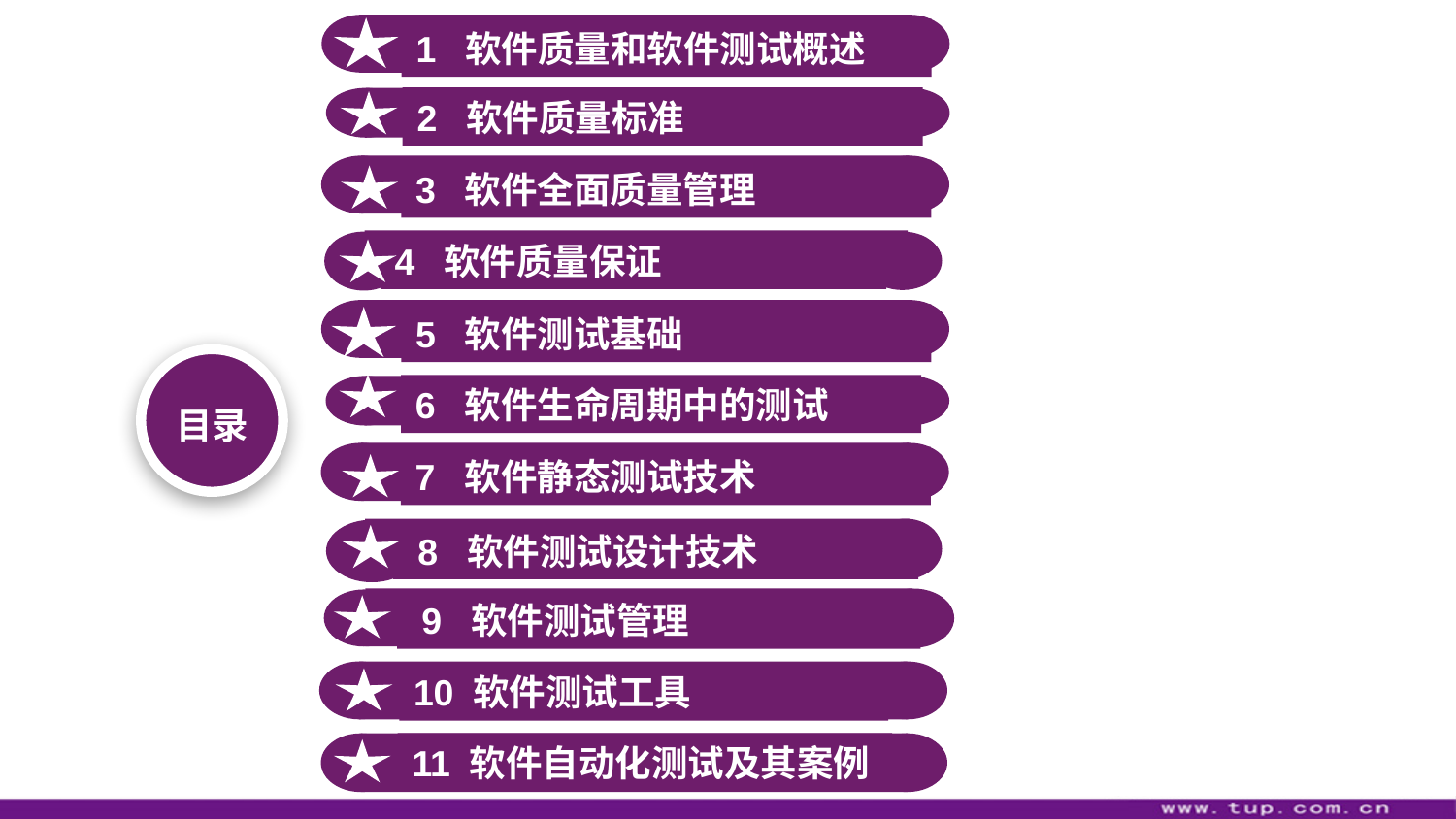

1  软件质量和软件测试概述

2  软件质量标准

3  软件全面质量管理

4  软件质量保证

5  软件测试基础

目录

6  软件生命周期中的测试

7  软件静态测试技术

 8  软件测试设计技术

 9  软件测试管理

10 软件测试工具

11 软件自动化测试及其案例